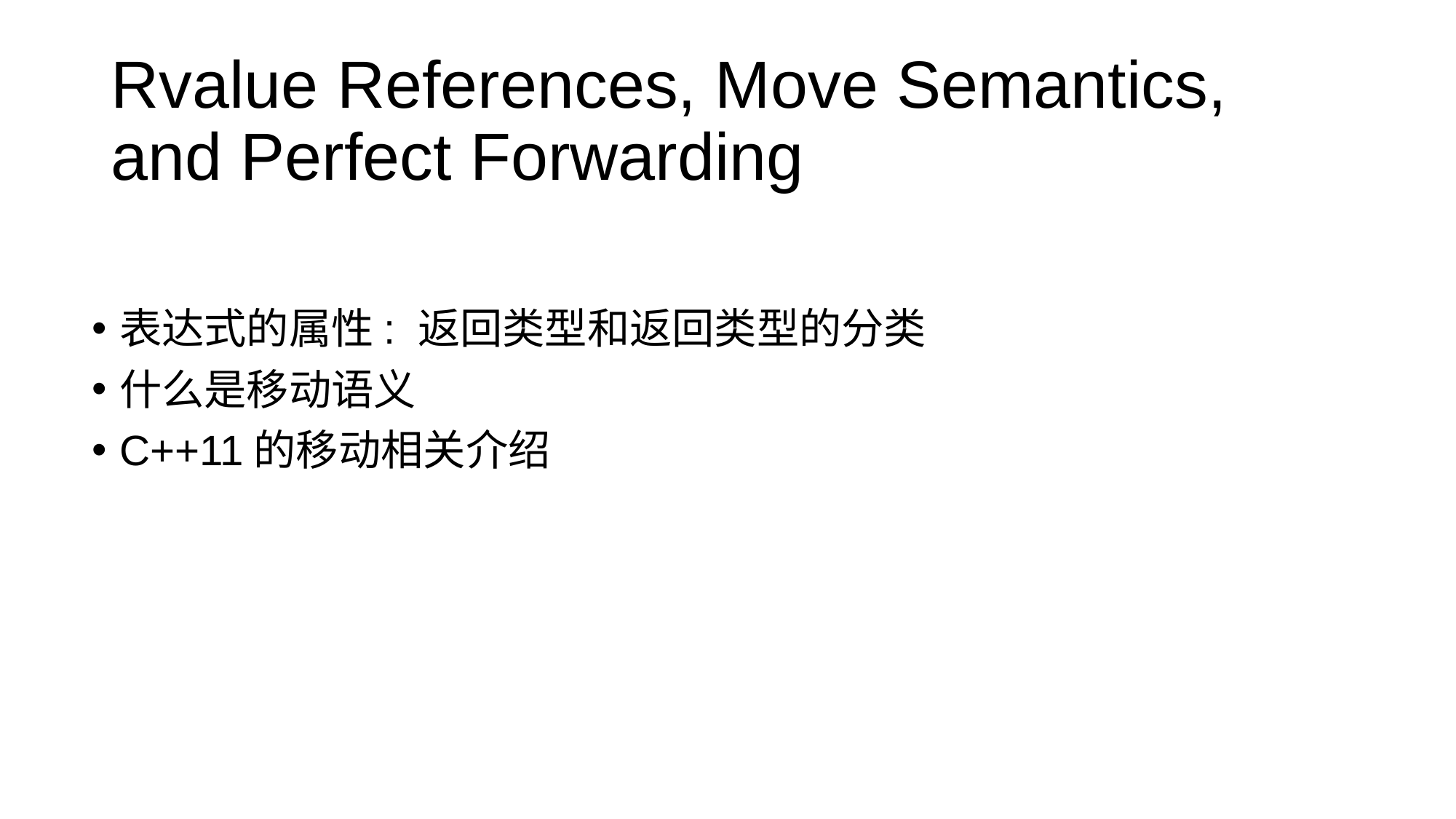

# Rvalue References, Move Semantics, and Perfect Forwarding
表达式的属性: 返回类型和返回类型的分类
什么是移动语义
C++11的移动相关介绍